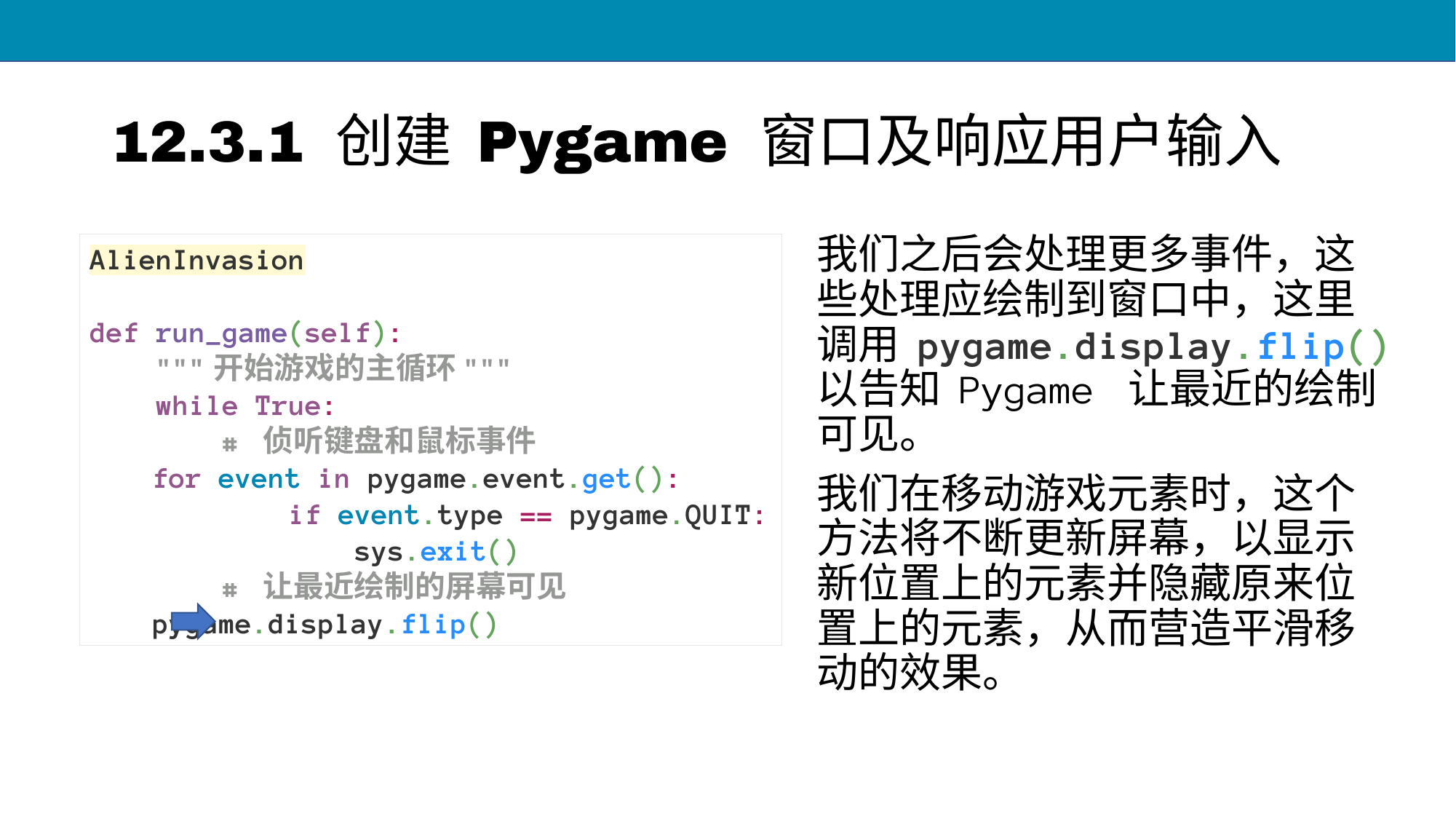

# 12.3.1 创建 Pygame 窗口及响应用户输入
我们之后会处理更多事件，这些处理应绘制到窗口中，这里调用 pygame.display.flip() 以告知 Pygame 让最近的绘制可见。
我们在移动游戏元素时，这个方法将不断更新屏幕，以显示新位置上的元素并隐藏原来位置上的元素，从而营造平滑移动的效果。
AlienInvasion
def run_game(self):
    """开始游戏的主循环"""
    while True:
        # 侦听键盘和鼠标事件
        for event in pygame.event.get():
            if event.type == pygame.QUIT:
                sys.exit()
        # 让最近绘制的屏幕可见
        pygame.display.flip()